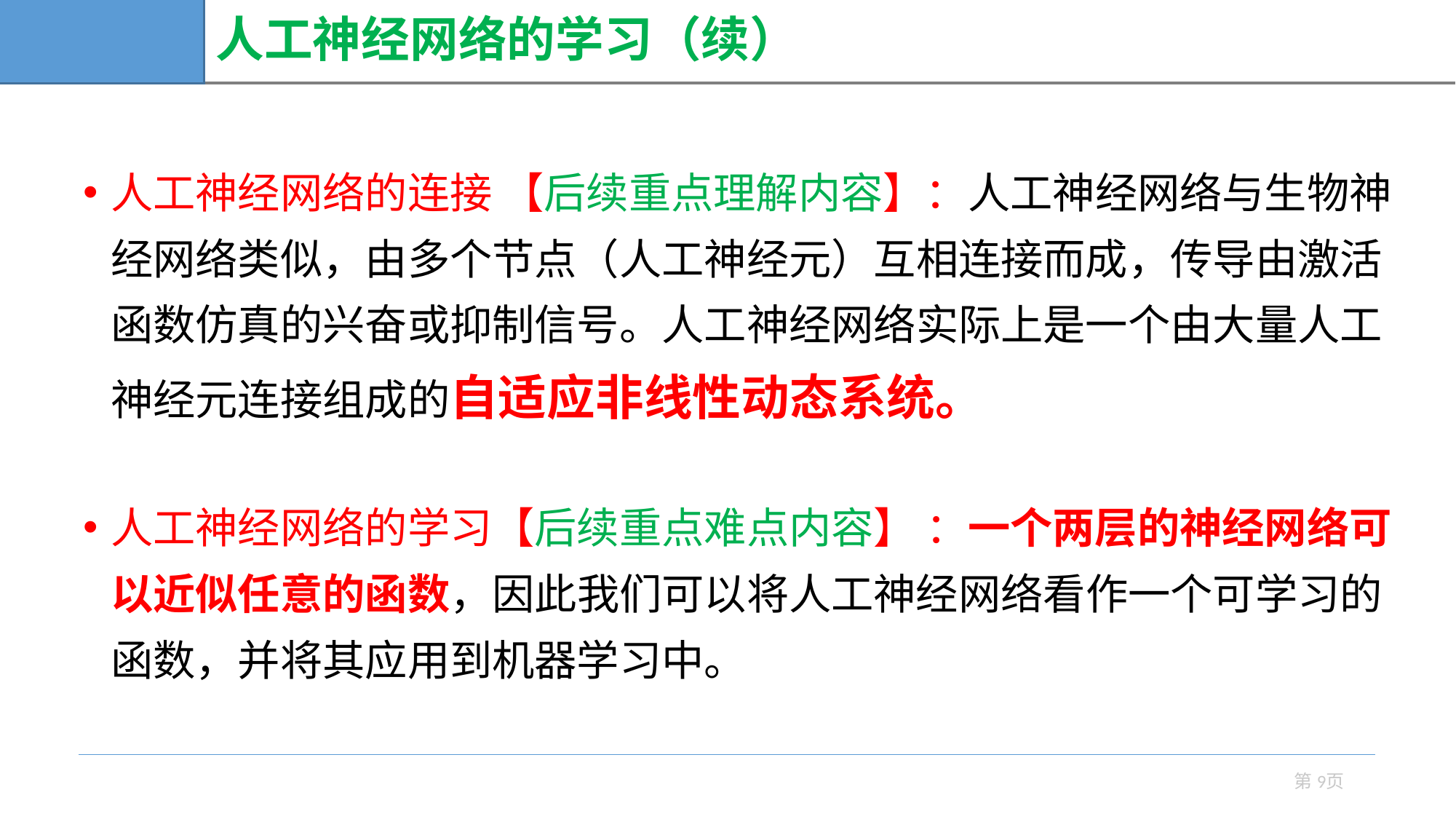

# 人工神经网络的学习（续）
人工神经网络的连接 【后续重点理解内容】：人工神经网络与生物神经网络类似，由多个节点（人工神经元）互相连接而成，传导由激活函数仿真的兴奋或抑制信号。人工神经网络实际上是一个由大量人工神经元连接组成的自适应非线性动态系统。

人工神经网络的学习【后续重点难点内容】 ：一个两层的神经网络可以近似任意的函数，因此我们可以将人工神经网络看作一个可学习的函数，并将其应用到机器学习中。
第9页